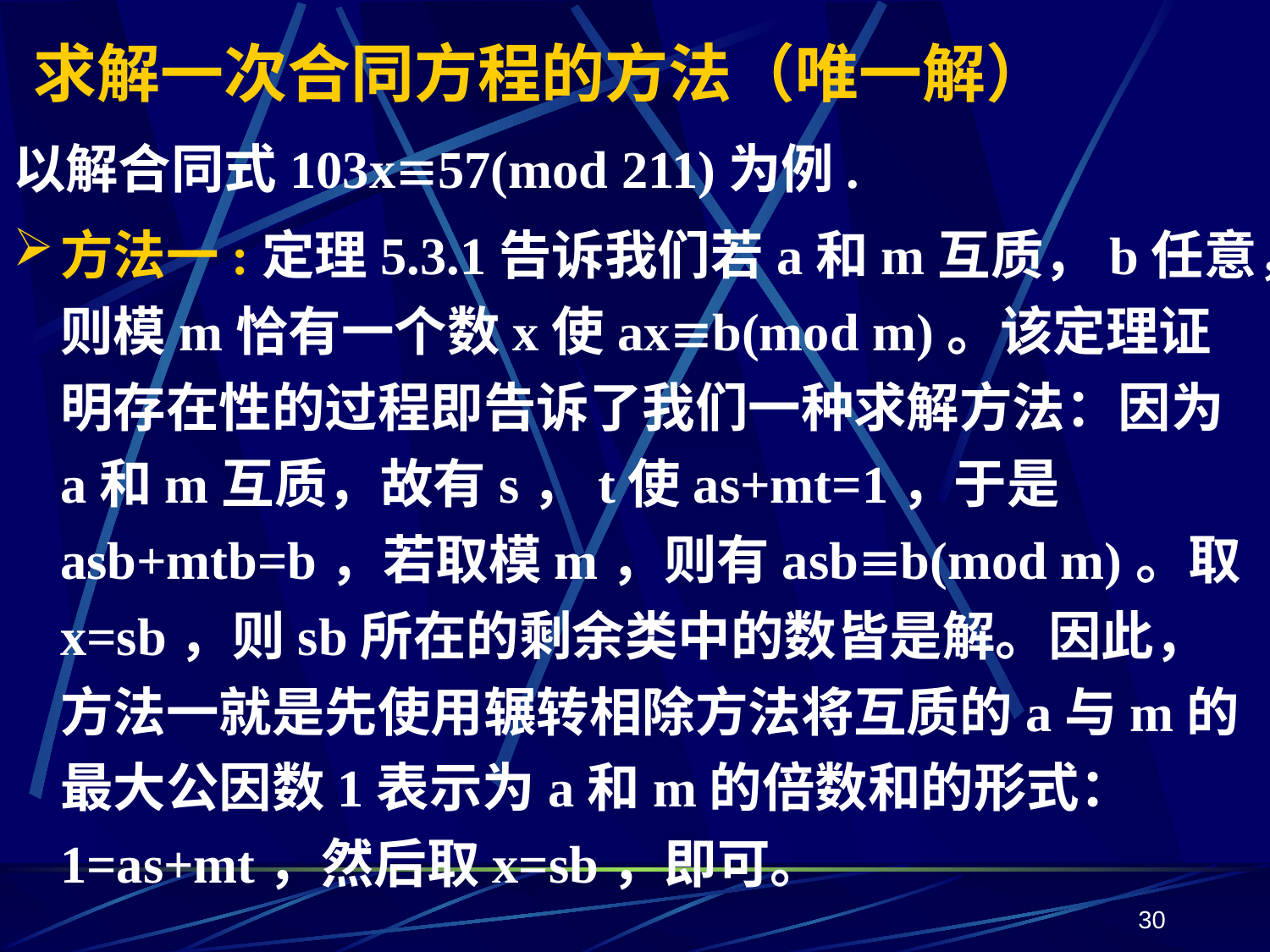

# 求解一次合同方程的方法（唯一解）
以解合同式103x≡57(mod 211)为例.
方法一:定理5.3.1告诉我们若a和m互质，b任意，则模m恰有一个数x使ax≡b(mod m)。该定理证明存在性的过程即告诉了我们一种求解方法：因为a和m互质，故有s，t使as+mt=1，于是asb+mtb=b，若取模m，则有asb≡b(mod m)。取x=sb，则sb所在的剩余类中的数皆是解。因此，方法一就是先使用辗转相除方法将互质的a与m的最大公因数1表示为a和m的倍数和的形式：1=as+mt，然后取x=sb，即可。
30